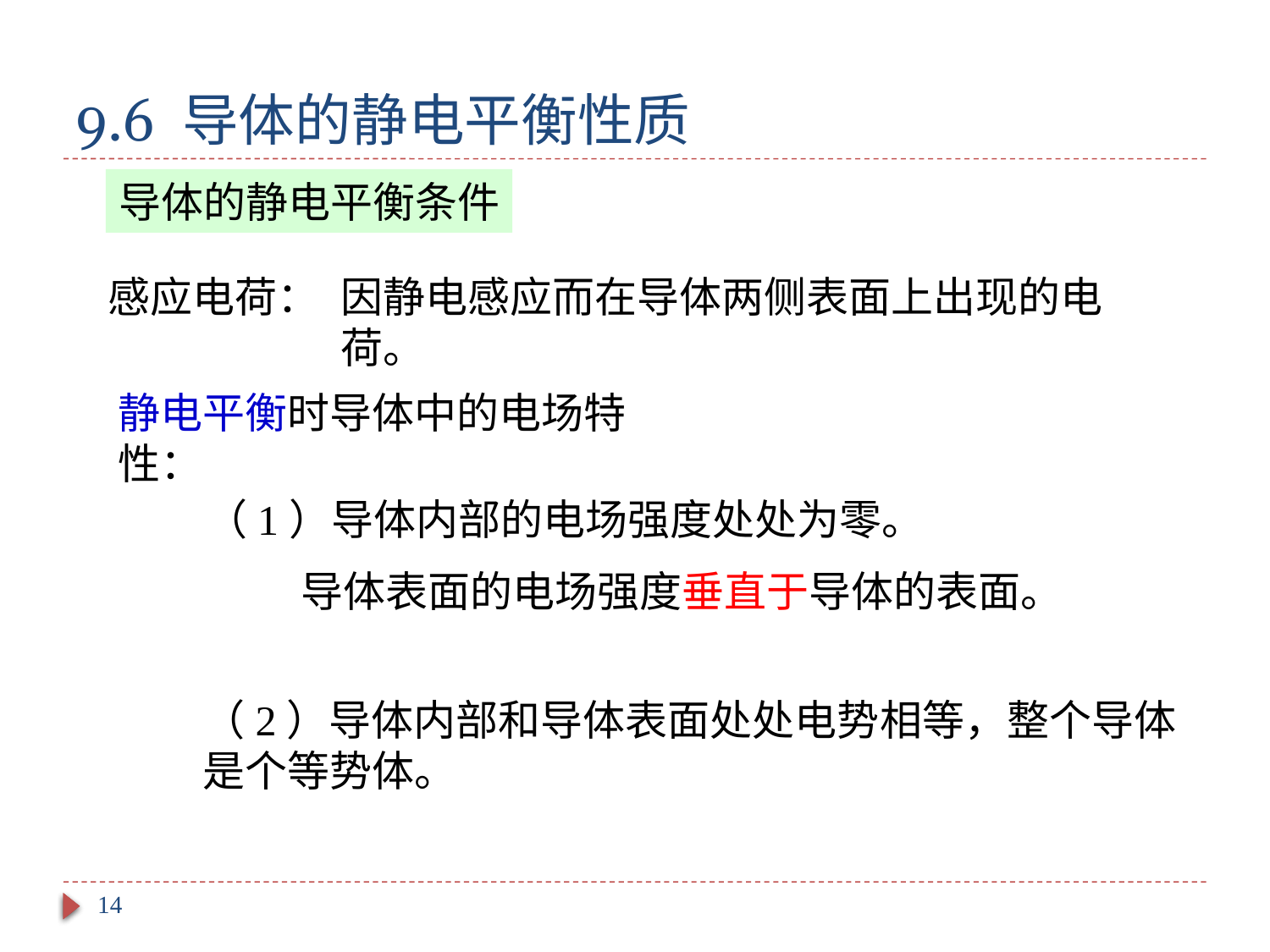

# 9.6 导体的静电平衡性质
导体的静电平衡条件
感应电荷：
因静电感应而在导体两侧表面上出现的电荷。
静电平衡时导体中的电场特性：
（1）导体内部的电场强度处处为零。
         导体表面的电场强度垂直于导体的表面。
（2）导体内部和导体表面处处电势相等，整个导体是个等势体。
14